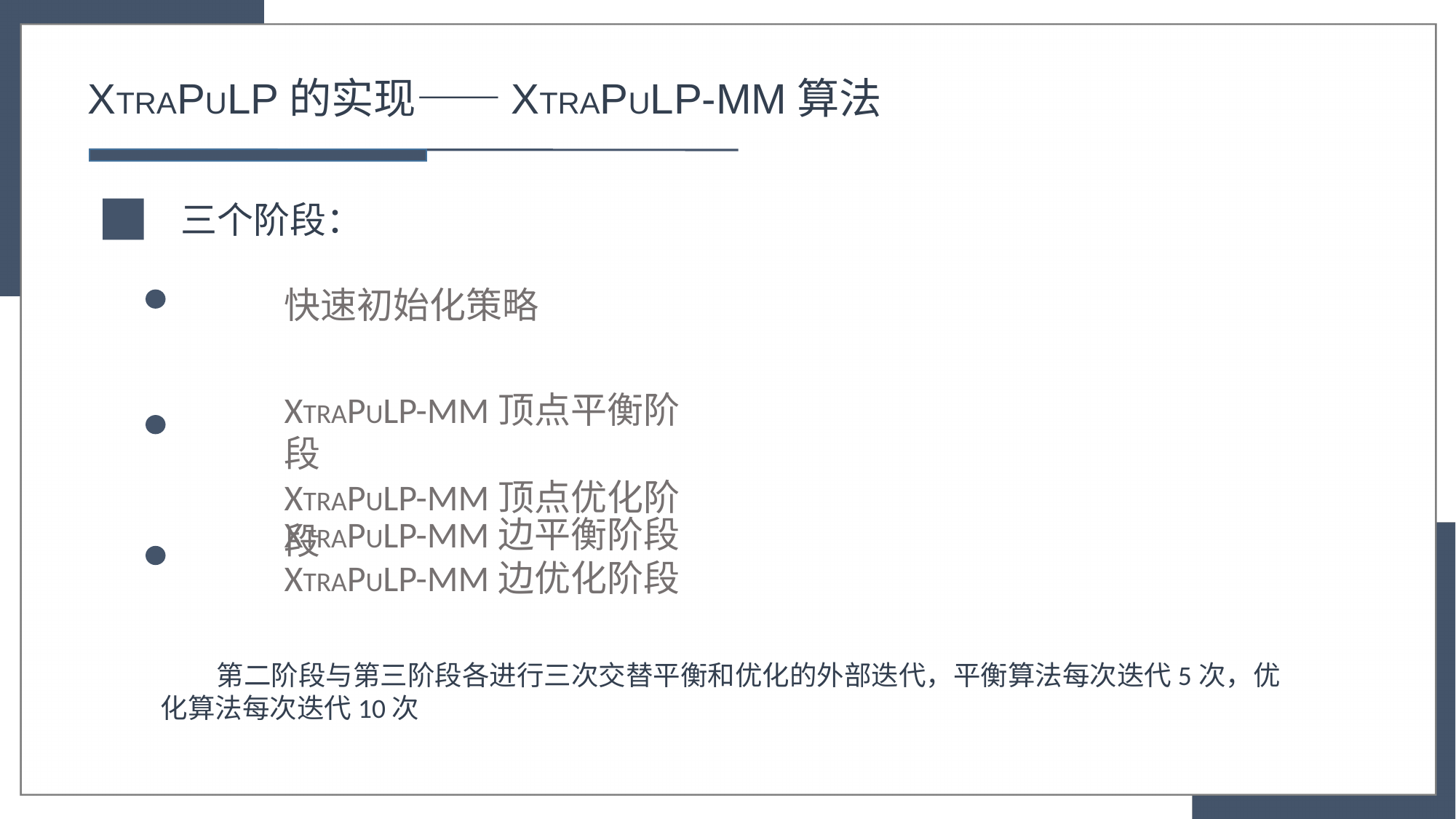

XTRAPULP的实现——XTRAPULP-MM算法

三个阶段：

快速初始化策略

XTRAPULP-MM顶点平衡阶段
XTRAPULP-MM顶点优化阶段

XTRAPULP-MM边平衡阶段
XTRAPULP-MM边优化阶段

        第二阶段与第三阶段各进行三次交替平衡和优化的外部迭代，平衡算法每次迭代5次，优化算法每次迭代10次